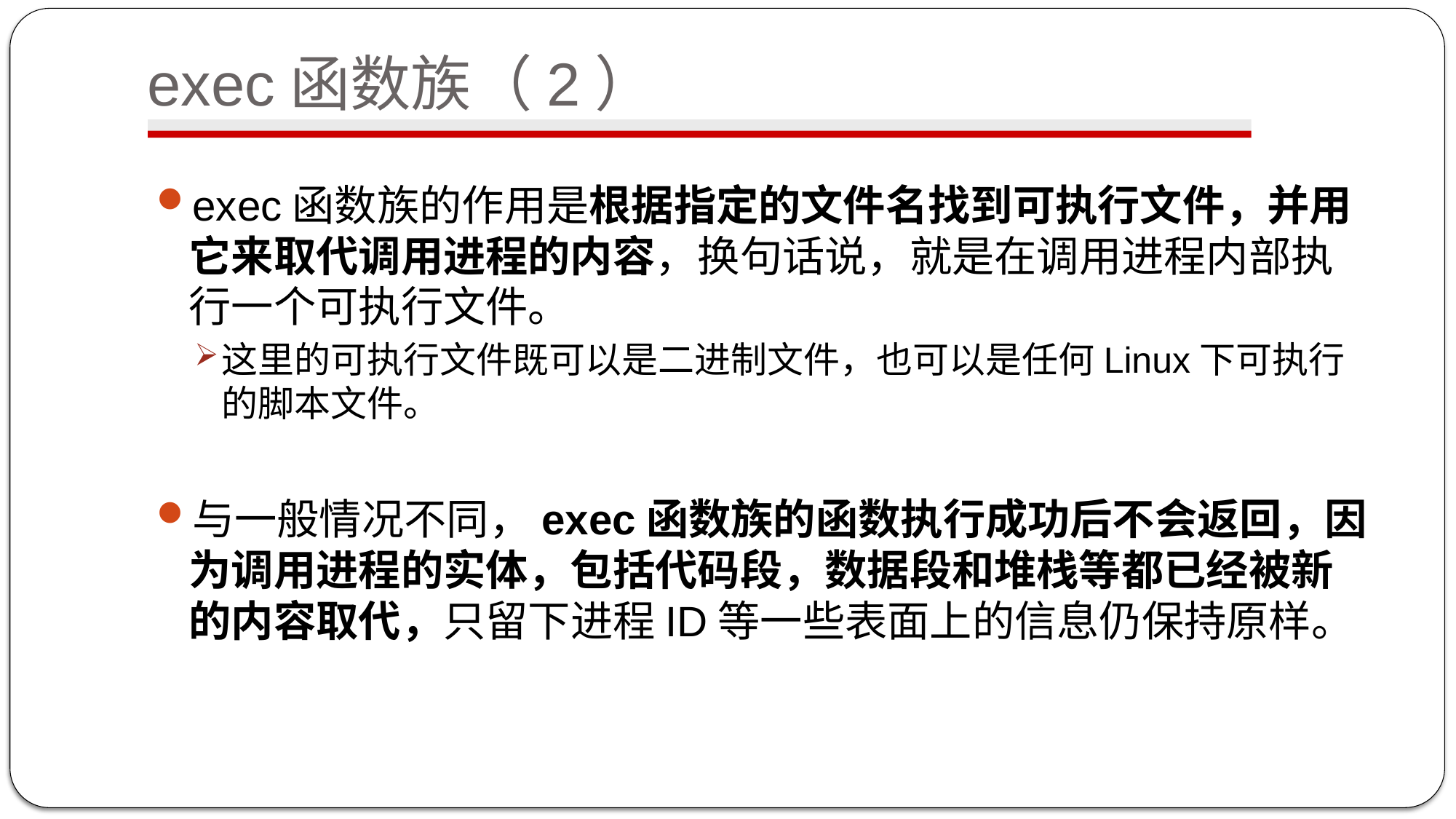

# exec函数族（2）
exec函数族的作用是根据指定的文件名找到可执行文件，并用它来取代调用进程的内容，换句话说，就是在调用进程内部执行一个可执行文件。
这里的可执行文件既可以是二进制文件，也可以是任何Linux下可执行的脚本文件。

与一般情况不同，exec函数族的函数执行成功后不会返回，因为调用进程的实体，包括代码段，数据段和堆栈等都已经被新的内容取代，只留下进程ID等一些表面上的信息仍保持原样。